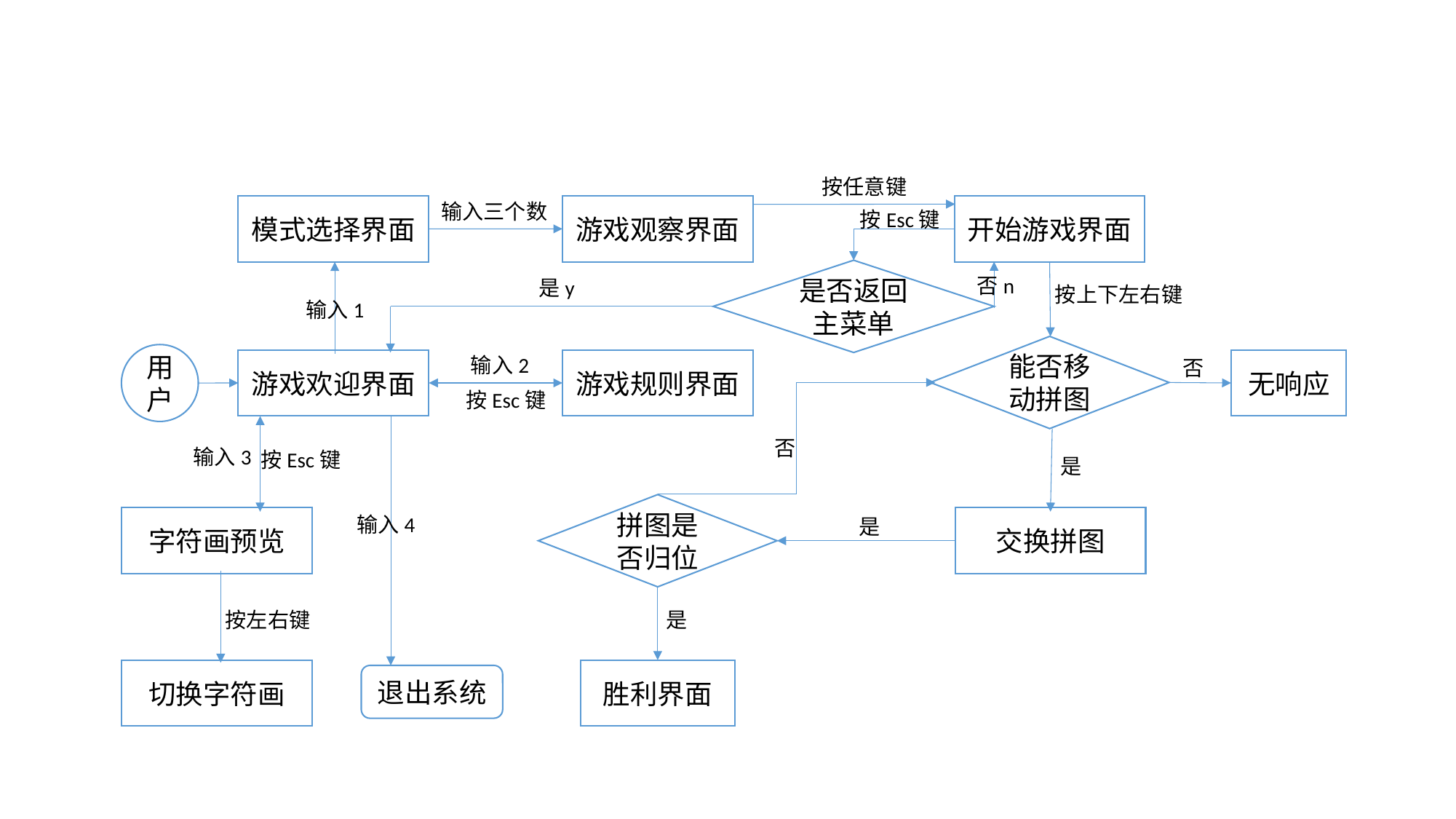

按任意键
输入三个数
开始游戏界面
游戏观察界面
模式选择界面
按Esc键
是否返回主菜单
否n
是y
按上下左右键
输入1
能否移动拼图
用户
输入2
否
无响应
游戏规则界面
游戏欢迎界面
按Esc键
否
输入3
按Esc键
是
拼图是否归位
输入4
字符画预览
交换拼图
是
按左右键
是
胜利界面
切换字符画
退出系统